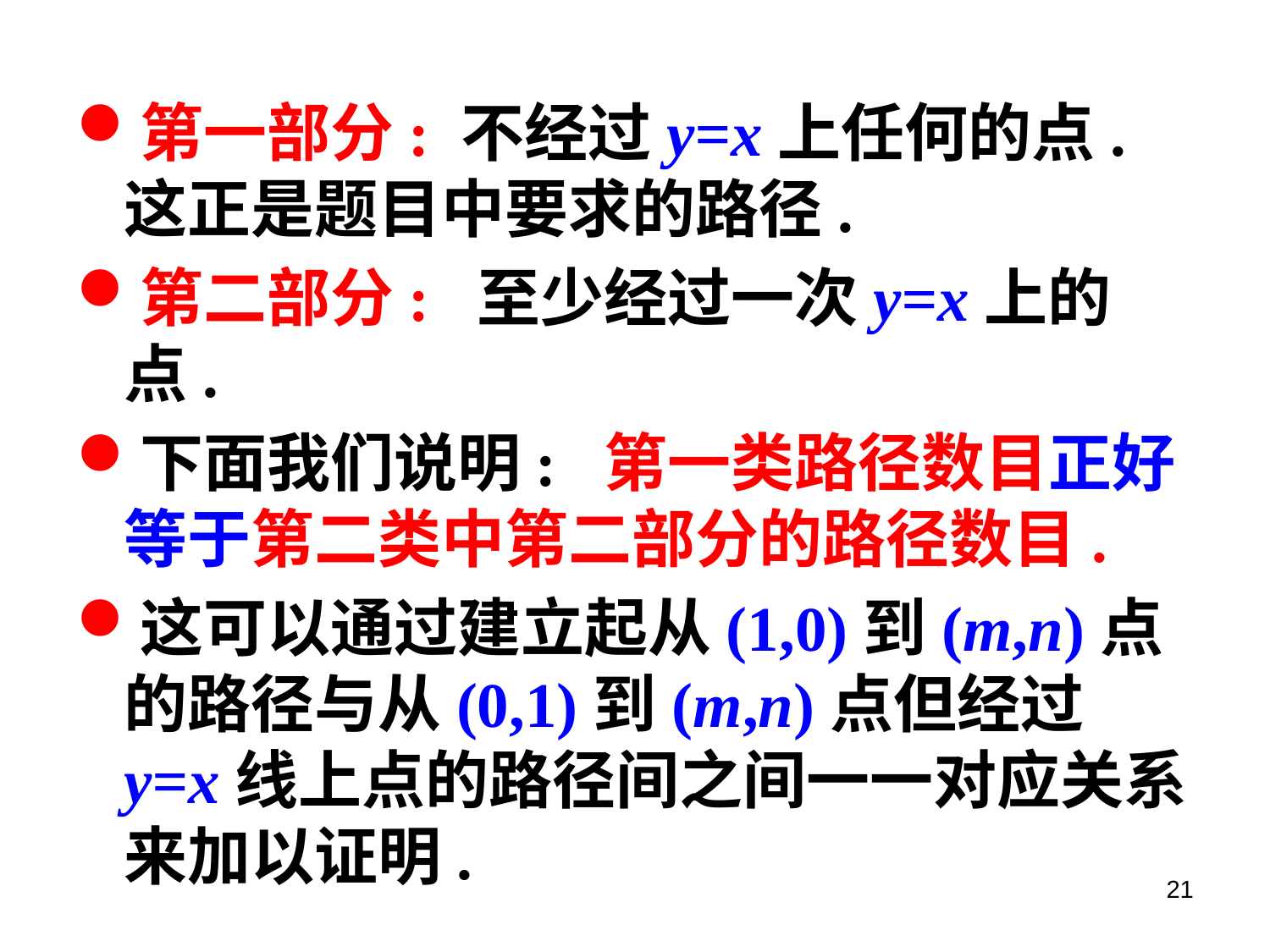

第一部分: 不经过y=x上任何的点. 这正是题目中要求的路径.
第二部分:  至少经过一次y=x上的点.
下面我们说明:  第一类路径数目正好等于第二类中第二部分的路径数目.
这可以通过建立起从(1,0)到(m,n)点的路径与从(0,1)到(m,n)点但经过y=x线上点的路径间之间一一对应关系来加以证明.
21